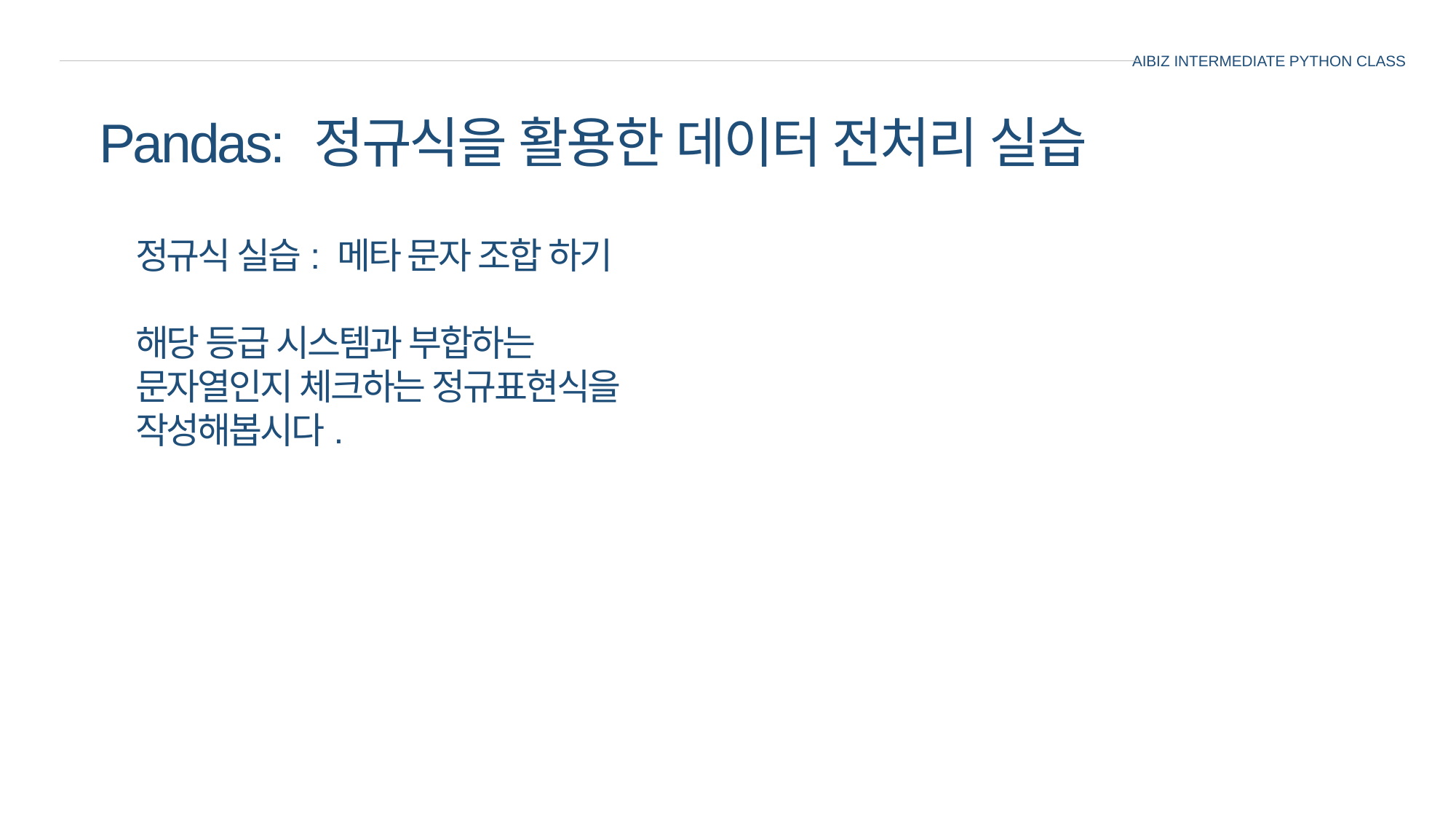

AIBIZ INTERMEDIATE PYTHON CLASS
Pandas: 정규식을 활용한 데이터 전처리 실습

정규식 실습: 메타 문자 조합 하기

해당 등급 시스템과 부합하는
문자열인지 체크하는 정규표현식을
작성해봅시다.